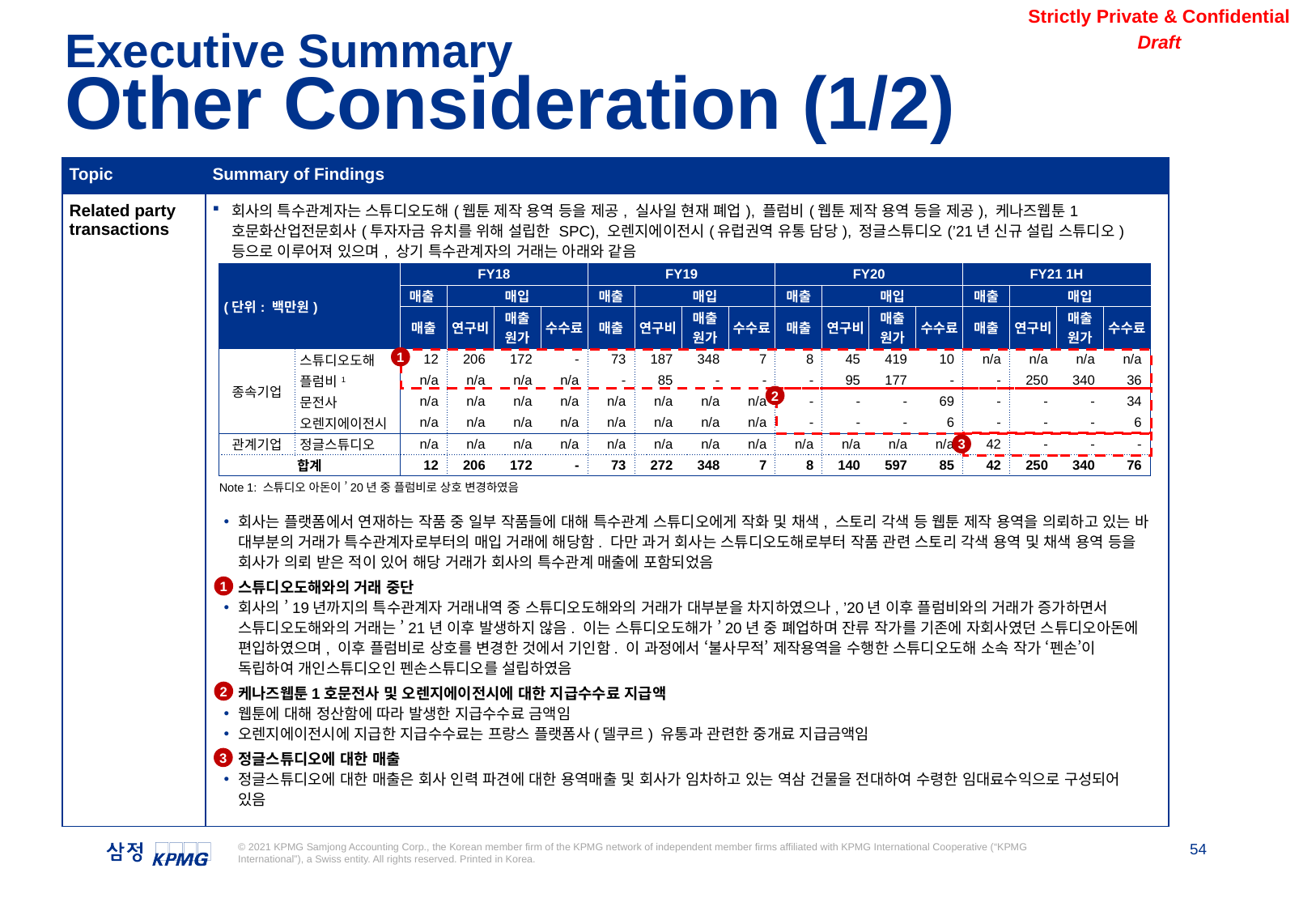

Executive Summary
Other Consideration (1/2)
| Topic | Summary of Findings |
| --- | --- |
| Related party transactions | 회사의 특수관계자는 스튜디오도해(웹툰 제작 용역 등을 제공, 실사일 현재 폐업), 플럼비(웹툰 제작 용역 등을 제공), 케나즈웹툰1호문화산업전문회사(투자자금 유치를 위해 설립한 SPC), 오렌지에이전시(유럽권역 유통 담당), 정글스튜디오(’21년 신규 설립 스튜디오) 등으로 이루어져 있으며, 상기 특수관계자의 거래는 아래와 같음 |
| (단위: 백만원) |  | FY18 |  |  |  | FY19 |  |  |  | FY20 |  |  |  | FY21 1H |  |  |  |
| --- | --- | --- | --- | --- | --- | --- | --- | --- | --- | --- | --- | --- | --- | --- | --- | --- | --- |
|  |  | 매출 | 매입 |  |  | 매출 | 매입 |  |  | 매출 | 매입 |  |  | 매출 | 매입 |  |  |
|  |  | 매출 | 연구비 | 매출원가 | 수수료 | 매출 | 연구비 | 매출원가 | 수수료 | 매출 | 연구비 | 매출원가 | 수수료 | 매출 | 연구비 | 매출원가 | 수수료 |
| 종속기업 | 스튜디오도해 | 12 | 206 | 172 | - | 73 | 187 | 348 | 7 | 8 | 45 | 419 | 10 | n/a | n/a | n/a | n/a |
|  | 플럼비1 | n/a | n/a | n/a | n/a | - | 85 | - | - | - | 95 | 177 | - | - | 250 | 340 | 36 |
|  | 문전사 | n/a | n/a | n/a | n/a | n/a | n/a | n/a | n/a | - | - | - | 69 | - | - | - | 34 |
|  | 오렌지에이전시 | n/a | n/a | n/a | n/a | n/a | n/a | n/a | n/a | - | - | - | 6 | - | - | - | 6 |
| 관계기업 | 정글스튜디오 | n/a | n/a | n/a | n/a | n/a | n/a | n/a | n/a | n/a | n/a | n/a | n/a | 42 | - | - | - |
| 합계 |  | 12 | 206 | 172 | - | 73 | 272 | 348 | 7 | 8 | 140 | 597 | 85 | 42 | 250 | 340 | 76 |
1

2

3
Note 1: 스튜디오 아돈이 ’20년 중 플럼비로 상호 변경하였음
회사는 플랫폼에서 연재하는 작품 중 일부 작품들에 대해 특수관계 스튜디오에게 작화 및 채색, 스토리 각색 등 웹툰 제작 용역을 의뢰하고 있는 바 대부분의 거래가 특수관계자로부터의 매입 거래에 해당함. 다만 과거 회사는 스튜디오도해로부터 작품 관련 스토리 각색 용역 및 채색 용역 등을 회사가 의뢰 받은 적이 있어 해당 거래가 회사의 특수관계 매출에 포함되었음
스튜디오도해와의 거래 중단
회사의 ’19년까지의 특수관계자 거래내역 중 스튜디오도해와의 거래가 대부분을 차지하였으나, ’20년 이후 플럼비와의 거래가 증가하면서 스튜디오도해와의 거래는 ’21년 이후 발생하지 않음. 이는 스튜디오도해가 ’20년 중 폐업하며 잔류 작가를 기존에 자회사였던 스튜디오아돈에 편입하였으며, 이후 플럼비로 상호를 변경한 것에서 기인함. 이 과정에서 ‘불사무적’ 제작용역을 수행한 스튜디오도해 소속 작가 ‘펜손’이 독립하여 개인스튜디오인 펜손스튜디오를 설립하였음
케나즈웹툰1호문전사 및 오렌지에이전시에 대한 지급수수료 지급액
웹툰에 대해 정산함에 따라 발생한 지급수수료 금액임
오렌지에이전시에 지급한 지급수수료는 프랑스 플랫폼사(델쿠르) 유통과 관련한 중개료 지급금액임
정글스튜디오에 대한 매출
정글스튜디오에 대한 매출은 회사 인력 파견에 대한 용역매출 및 회사가 임차하고 있는 역삼 건물을 전대하여 수령한 임대료수익으로 구성되어 있음
1
2
3